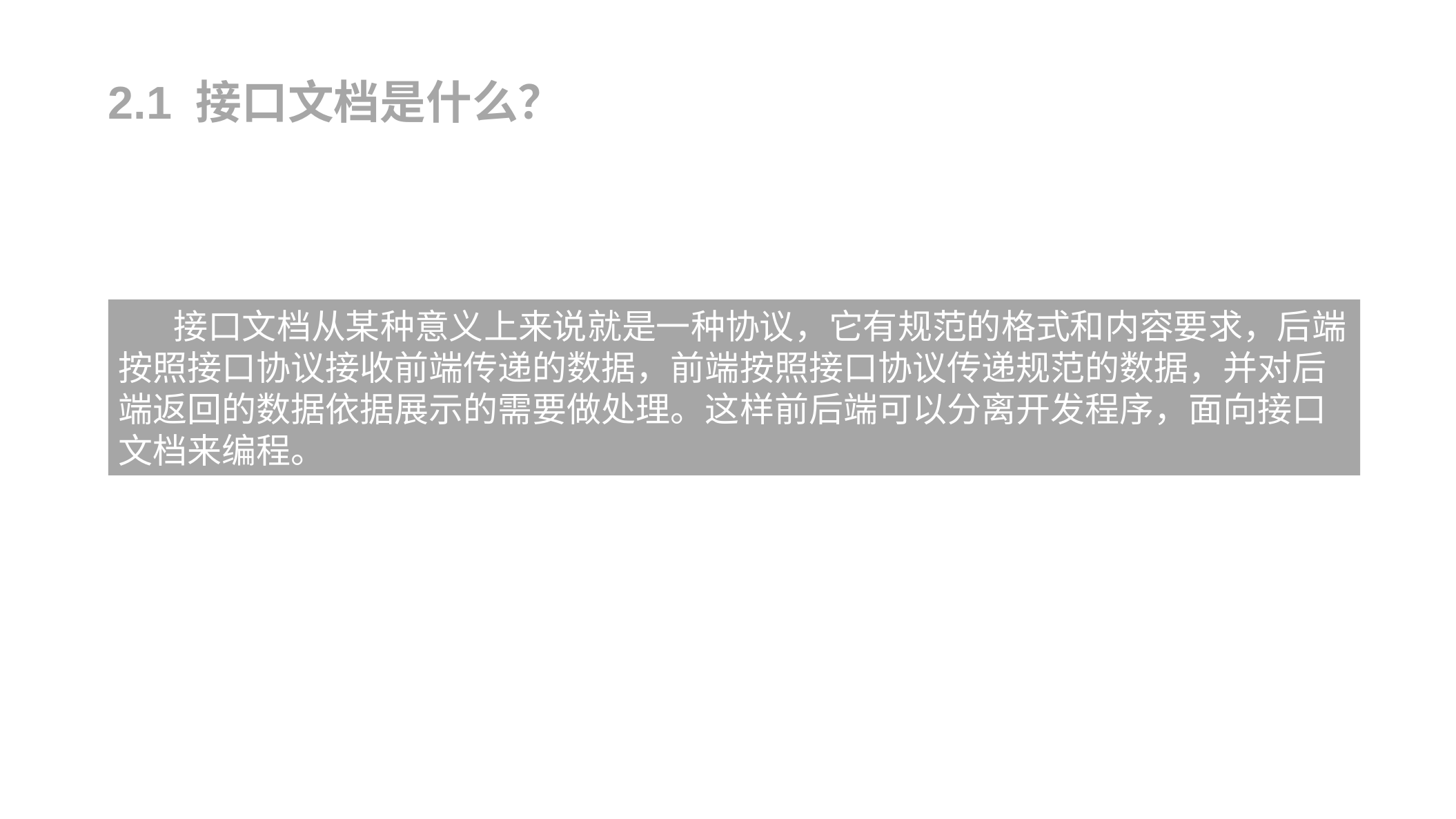

2.1 接口文档是什么？
      接口文档从某种意义上来说就是一种协议，它有规范的格式和内容要求，后端按照接口协议接收前端传递的数据，前端按照接口协议传递规范的数据，并对后端返回的数据依据展示的需要做处理。这样前后端可以分离开发程序，面向接口文档来编程。